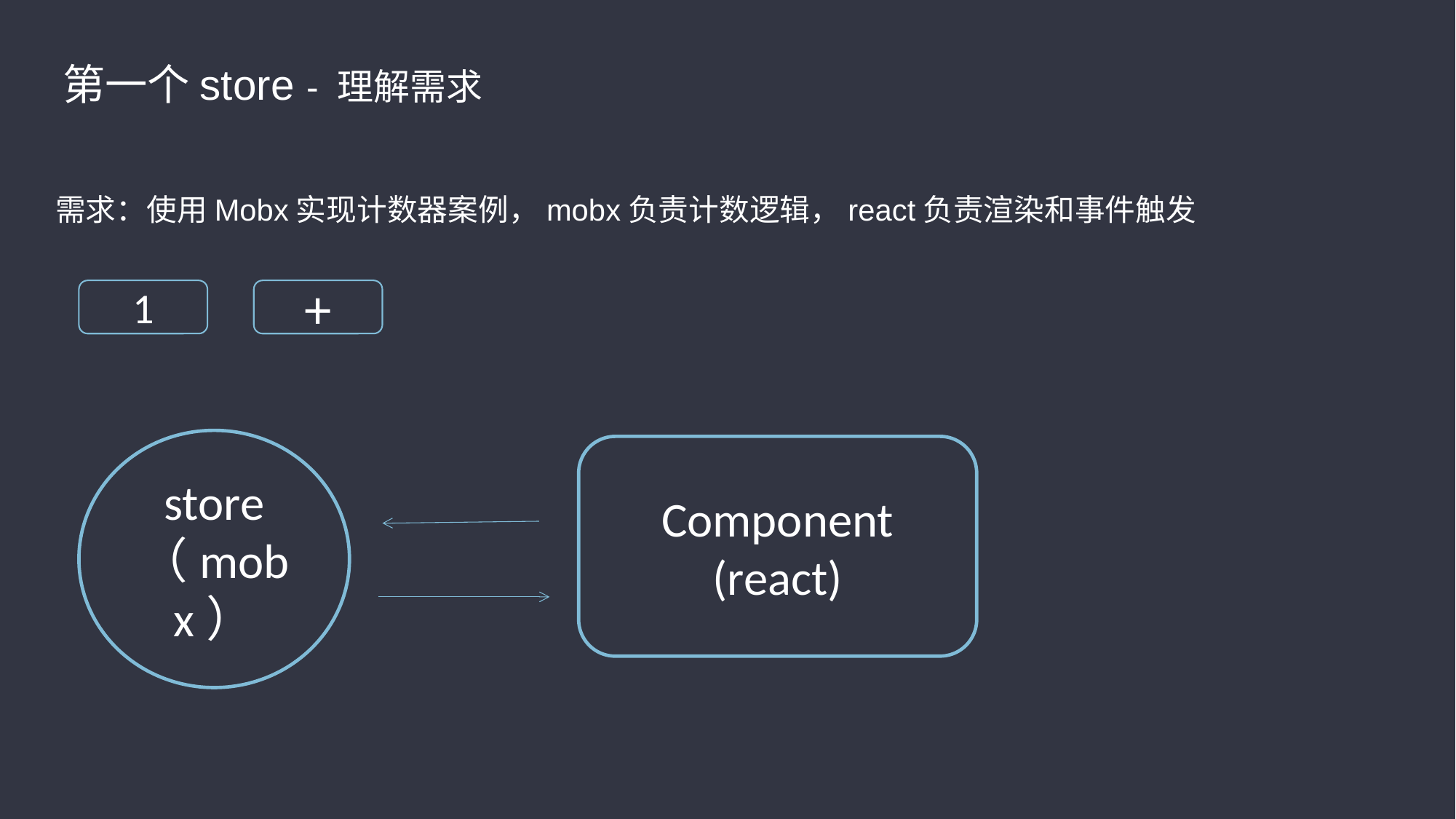

第一个store - 理解需求
需求：使用Mobx实现计数器案例，mobx负责计数逻辑，react负责渲染和事件触发
1
+
store
（mobx）
Component
(react)